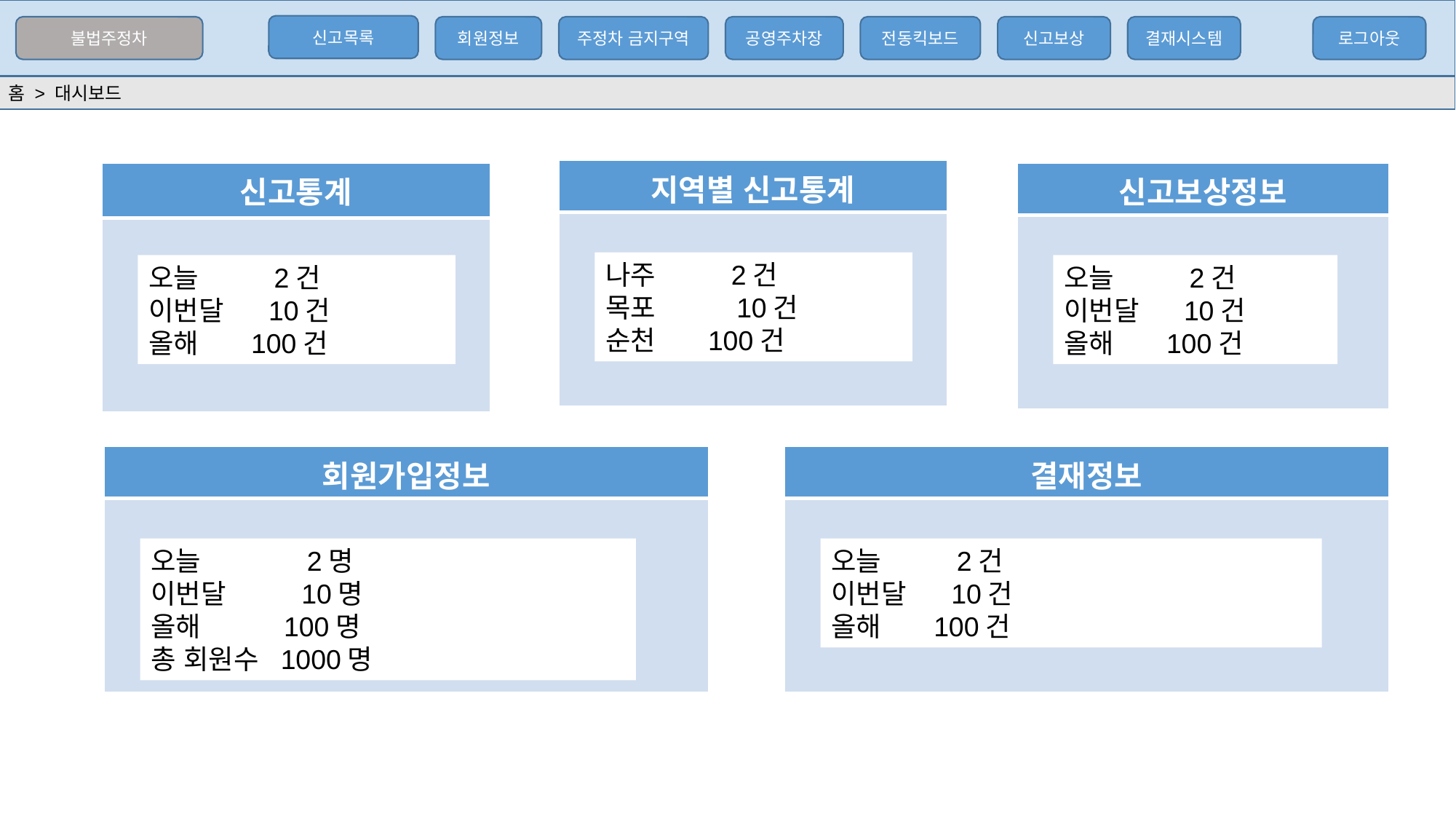

신고목록
불법주정차
회원정보
주정차 금지구역
전동킥보드
신고보상
결재시스템
로그아웃
공영주차장
홈 > 대시보드
| 지역별 신고통계 |
| --- |
|  |
| 신고통계 |
| --- |
|  |
| 신고보상정보 |
| --- |
|  |
나주         2건
목포     	  10건
순천      100건
오늘         2건
이번달     10건
올해      100건
오늘         2건
이번달     10건
올해      100건
| 회원가입정보 |
| --- |
|  |
| 결재정보 |
| --- |
|  |
오늘             2명
이번달         10명
올해          100명
총 회원수  1000명
오늘         2건
이번달     10건
올해      100건